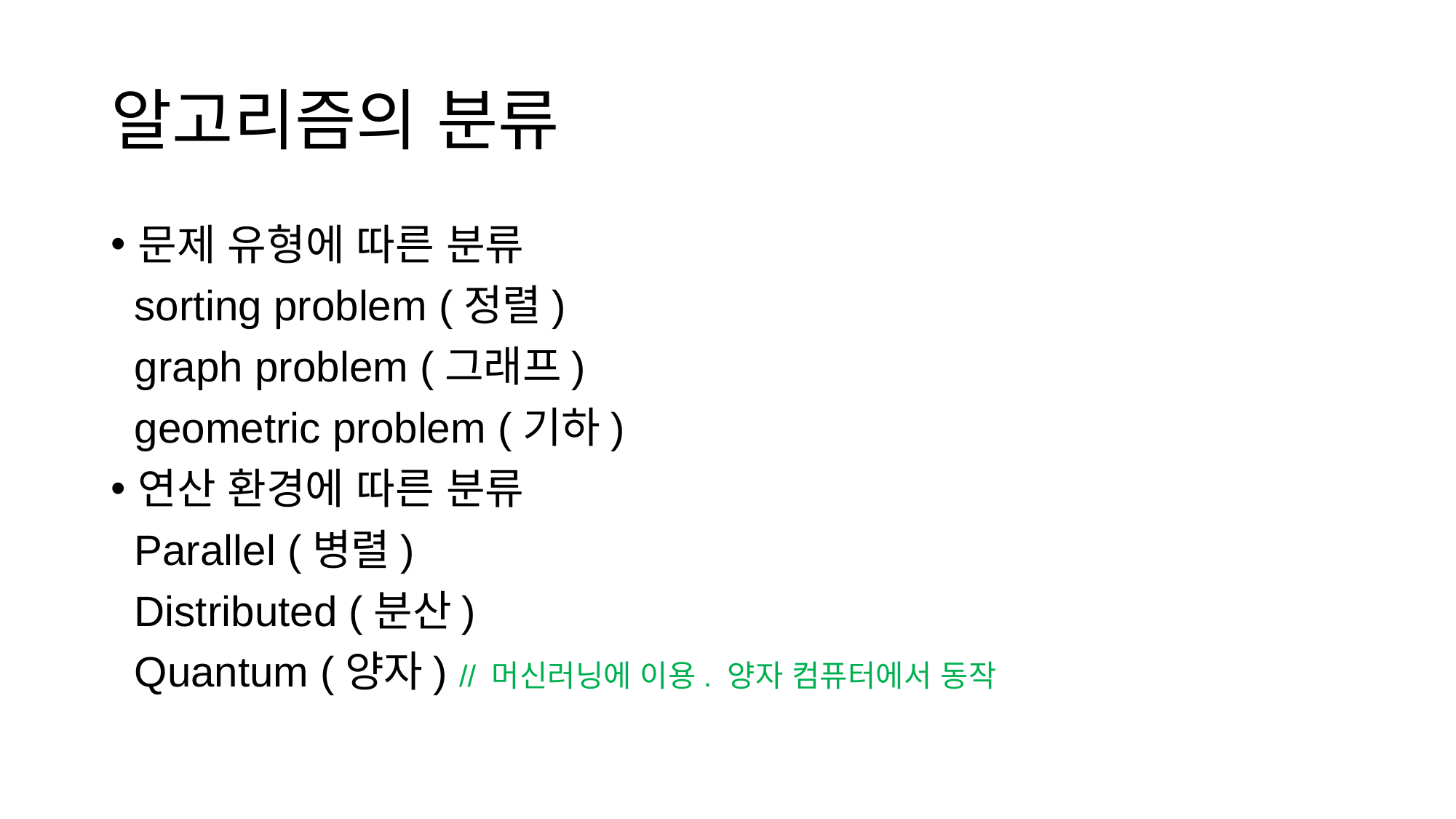

알고리즘의 분류
문제 유형에 따른 분류
  sorting problem (정렬)
  graph problem (그래프)
  geometric problem (기하)
연산 환경에 따른 분류
  Parallel (병렬)
  Distributed (분산)
  Quantum (양자) // 머신러닝에 이용. 양자 컴퓨터에서 동작